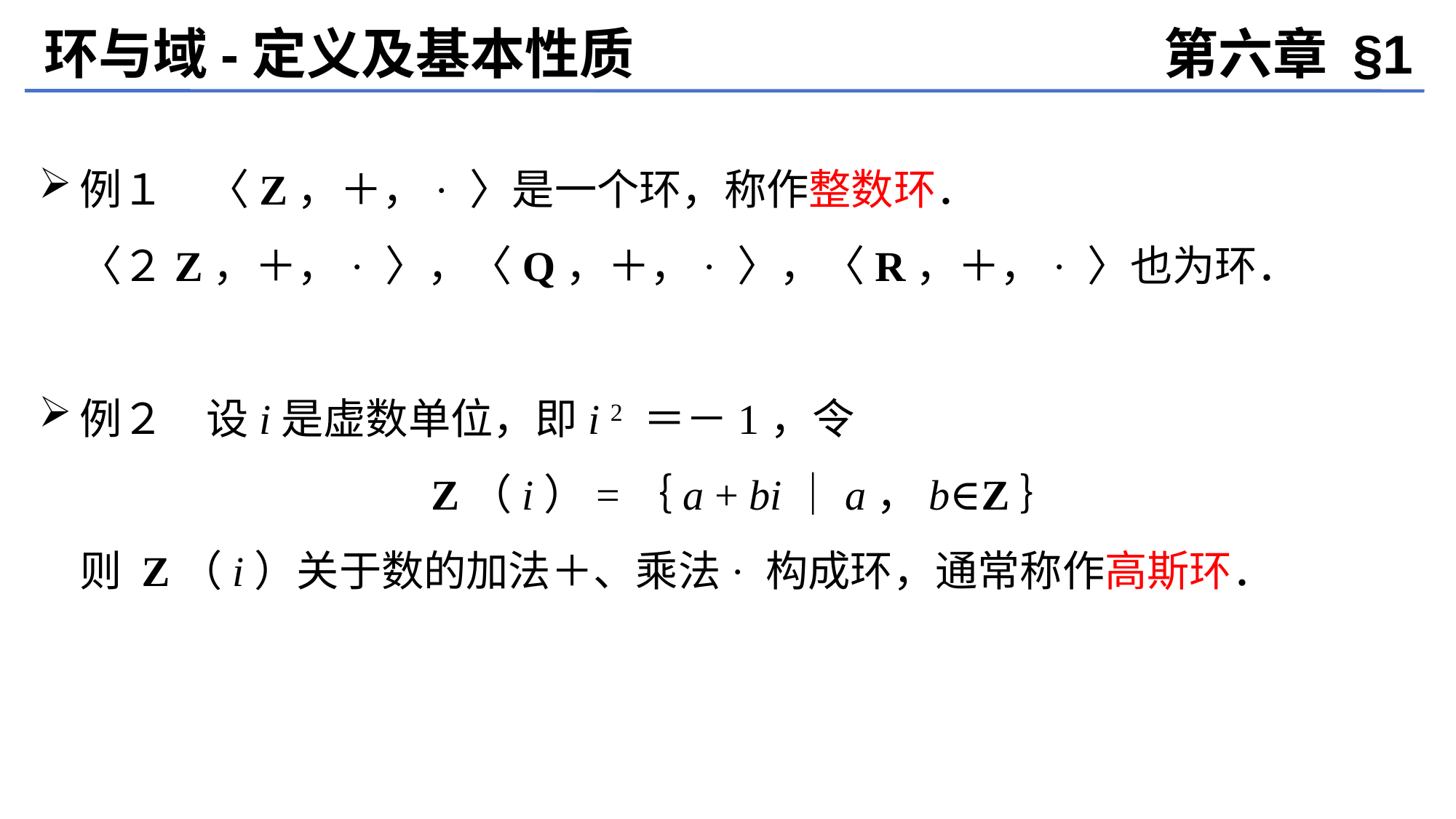

环与域-定义及基本性质
第六章 §1
例１　〈Z，＋，· 〉是一个环，称作整数环．
	〈２Z，＋，· 〉，〈Q，＋，· 〉，〈R，＋，· 〉也为环．

例２　设i是虚数单位，即i 2 ＝－1，令
	Z（i）=｛a + bi｜a，b∈Z｝
	则 Z（i）关于数的加法＋、乘法· 构成环，通常称作高斯环．